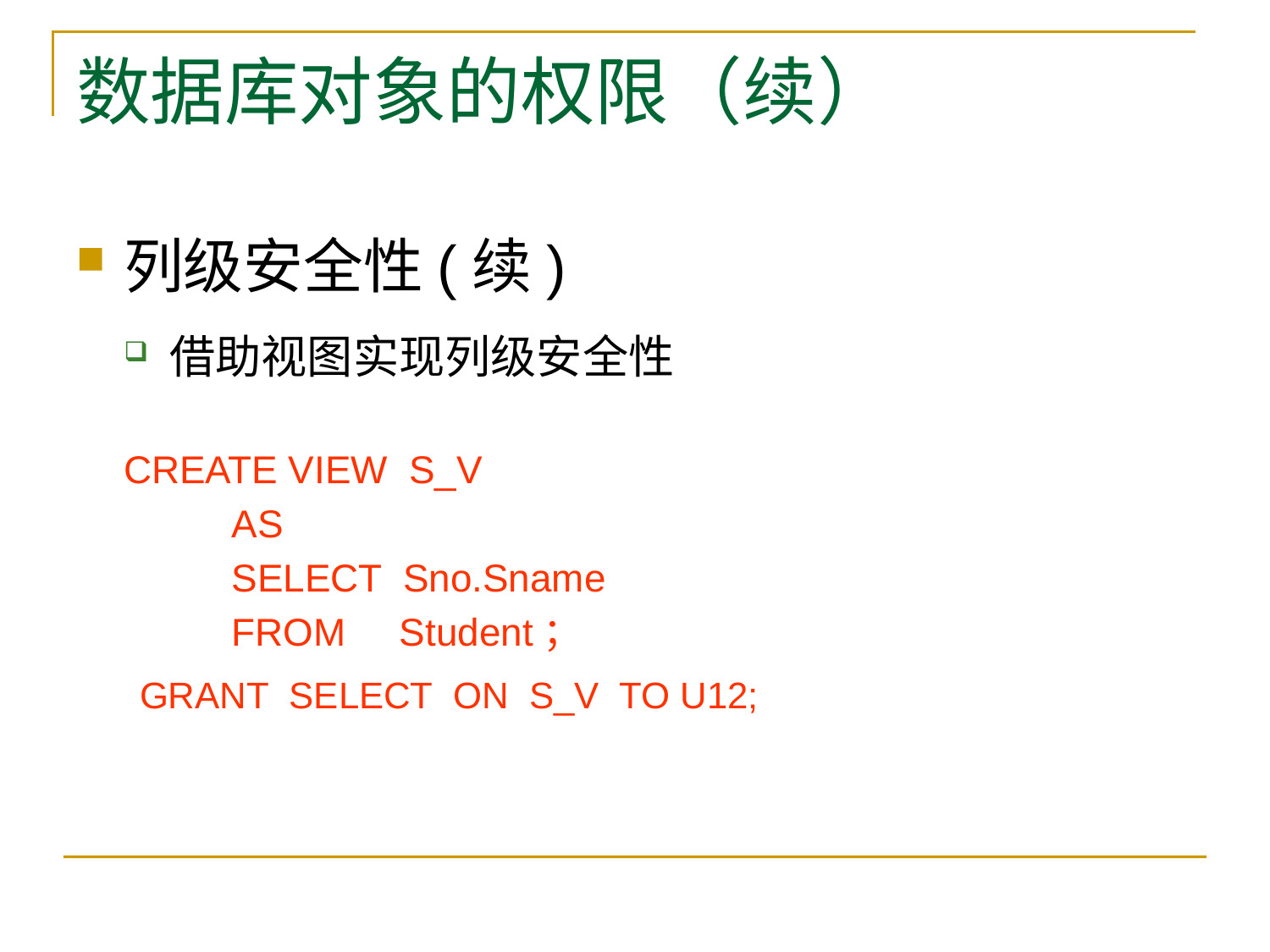

# 数据库对象的权限（续）
列级安全性(续)
借助视图实现列级安全性

CREATE VIEW  S_V
          AS
          SELECT  Sno.Sname
          FROM     Student；
     GRANT  SELECT  ON  S_V  TO U12;